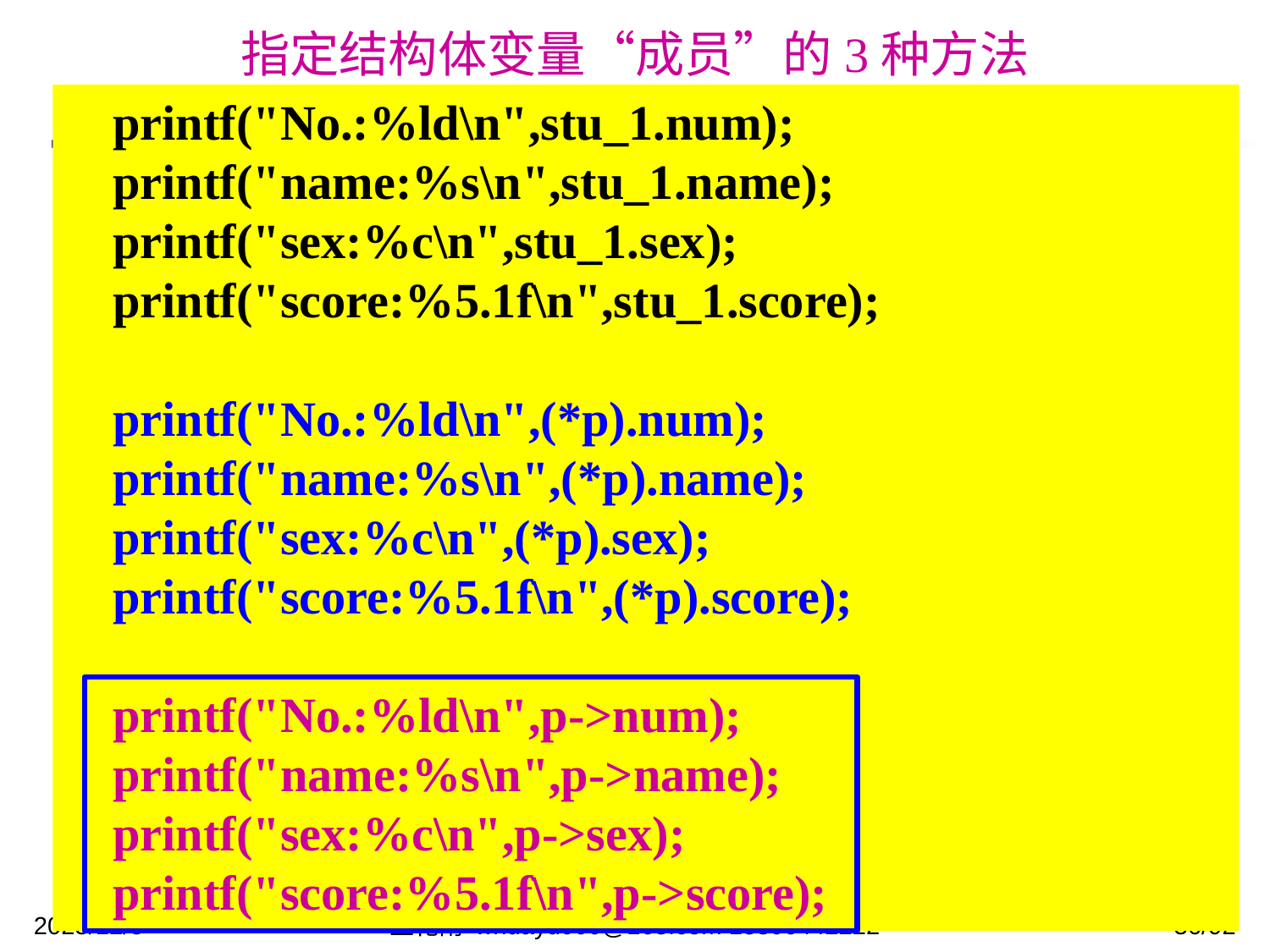

指定结构体变量“成员”的3种方法
	printf("No.:%ld\n",stu_1.num);
	printf("name:%s\n",stu_1.name);
	printf("sex:%c\n",stu_1.sex);
	printf("score:%5.1f\n",stu_1.score);

	printf("No.:%ld\n",(*p).num);
	printf("name:%s\n",(*p).name);
	printf("sex:%c\n",(*p).sex);
	printf("score:%5.1f\n",(*p).score);

	printf("No.:%ld\n",p->num);
	printf("name:%s\n",p->name);
	printf("sex:%c\n",p->sex);
	printf("score:%5.1f\n",p->score);

2023/12/5
王化雨 whuayu000@163.com 13306442222
36/92